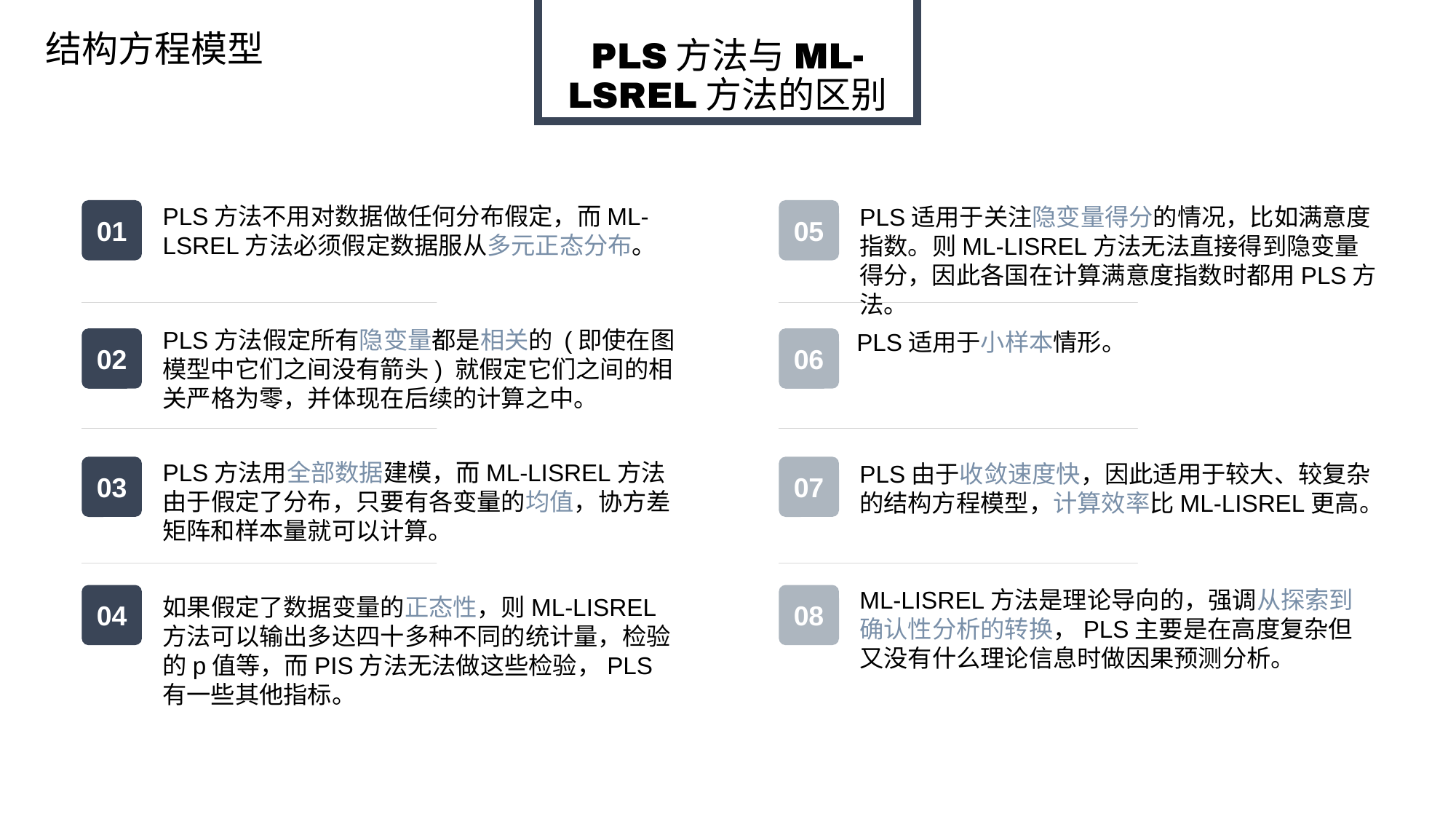

结构方程模型

PLS方法与ML-LSREL方法的区别
PLS方法不用对数据做任何分布假定，而ML-LSREL方法必须假定数据服从多元正态分布。
PLS适用于关注隐变量得分的情况，比如满意度指数。则ML-LISREL方法无法直接得到隐变量得分，因此各国在计算满意度指数时都用PLS方法。
01
05
PLS方法假定所有隐变量都是相关的 (即使在图模型中它们之间没有箭头) 就假定它们之间的相关严格为零，并体现在后续的计算之中。
PLS适用于小样本情形。
02
06
PLS方法用全部数据建模，而ML-LISREL方法由于假定了分布，只要有各变量的均值，协方差矩阵和样本量就可以计算。
PLS由于收敛速度快，因此适用于较大、较复杂的结构方程模型，计算效率比ML-LISREL更高。
03
07
ML-LISREL方法是理论导向的，强调从探索到确认性分析的转换，PLS主要是在高度复杂但又没有什么理论信息时做因果预测分析。
04
08
如果假定了数据变量的正态性，则ML-LISREL方法可以输出多达四十多种不同的统计量，检验的p值等，而PIS方法无法做这些检验，PLS有一些其他指标。